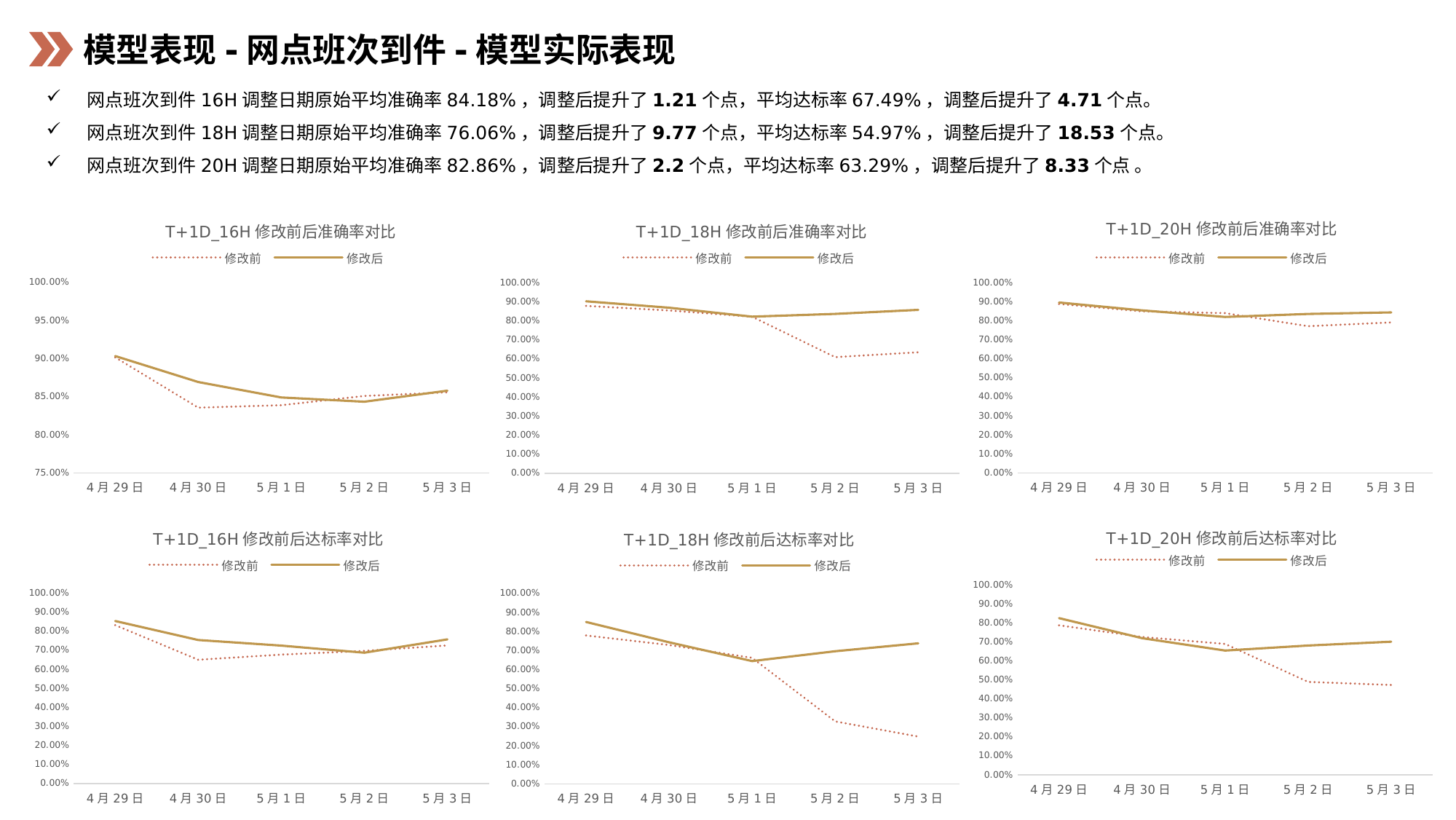

模型表现-网点班次到件-模型实际表现

网点班次到件16H调整日期原始平均准确率84.18%，调整后提升了1.21个点，平均达标率67.49%，调整后提升了4.71个点。
网点班次到件18H调整日期原始平均准确率76.06%，调整后提升了9.77个点，平均达标率54.97%，调整后提升了18.53个点。
网点班次到件20H调整日期原始平均准确率82.86%，调整后提升了2.2个点，平均达标率63.29%，调整后提升了8.33个点 。

### Chart: T+1D_16H修改前后准确率对比

| Category | 修改前 | 修改后 |
|---|---|---|
| 4月29日 | 0.901660761758818 | 0.903434603794836 |
| 4月30日 | 0.835582528616485 | 0.869243789454089 |
| 5月1日 | 0.838825444697463 | 0.848965506943045 |
| 5月2日 | 0.85097243705421 | 0.843385643886354 |
| 5月3日 | 0.855770749847938 | 0.857902977437192 |

### Chart: T+1D_18H修改前后准确率对比

| Category | 修改前 | 修改后 |
|---|---|---|
| 4月29日 | 0.879353321358096 | 0.903483122225117 |
| 4月30日 | 0.855275133245234 | 0.869689771736944 |
| 5月1日 | 0.82239300551023 | 0.822820433157277 |
| 5月2日 | 0.610180748601075 | 0.837151403575547 |
| 5月3日 | 0.635751006996949 | 0.858521215744986 |

### Chart: T+1D_20H修改前后准确率对比

| Category | 修改前 | 修改后 |
|---|---|---|
| 4月29日 | 0.88887128376924 | 0.896605446729365 |
| 4月30日 | 0.84989488300726 | 0.855179324238053 |
| 5月1日 | 0.840709960629304 | 0.820436163922268 |
| 5月2日 | 0.771742309448147 | 0.836289461110192 |
| 5月3日 | 0.791834212659119 | 0.844506972548046 |

### Chart: T+1D_20H修改前后达标率对比

| Category | 修改前 | 修改后 |
|---|---|---|
| 4月29日 | 0.787120701281187 | 0.825 |
| 4月30日 | 0.725974473956537 | 0.71968286797656 |
| 5月1日 | 0.689223928298478 | 0.654420445864296 |
| 5月2日 | 0.489170920126914 | 0.680915609487038 |
| 5月3日 | 0.473209366391185 | 0.701067125645439 |

### Chart: T+1D_16H修改前后达标率对比

| Category | 修改前 | 修改后 |
|---|---|---|
| 4月29日 | 0.832285115303983 | 0.854030354131535 |
| 4月30日 | 0.650353773584906 | 0.754037267080745 |
| 5月1日 | 0.677410901467505 | 0.724624582869855 |
| 5月2日 | 0.696933962264151 | 0.68741804127269 |
| 5月3日 | 0.725694444444444 | 0.757477601654032 |

### Chart: T+1D_18H修改前后达标率对比

| Category | 修改前 | 修改后 |
|---|---|---|
| 4月29日 | 0.779785584249208 | 0.850673854447439 |
| 4月30日 | 0.729561917902725 | 0.743812478455705 |
| 5月1日 | 0.662405335927187 | 0.645114244044725 |
| 5月2日 | 0.3281142226514 | 0.696980143408715 |
| 5月3日 | 0.248484848484848 | 0.738519793459553 |